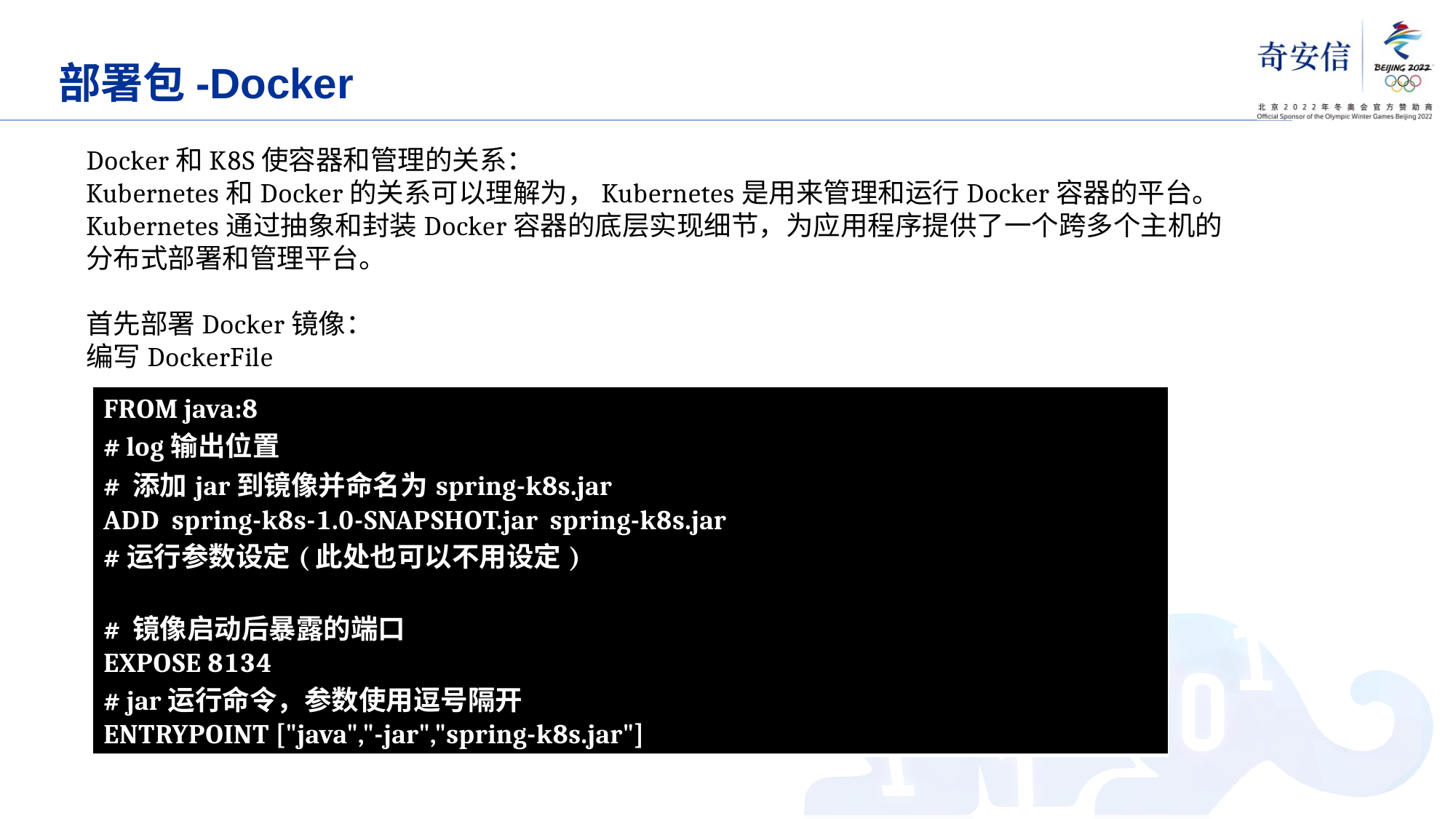

# 部署包-Docker
Docker和K8S使容器和管理的关系：
Kubernetes和Docker的关系可以理解为，Kubernetes是用来管理和运行Docker容器的平台。Kubernetes通过抽象和封装Docker容器的底层实现细节，为应用程序提供了一个跨多个主机的分布式部署和管理平台。
首先部署Docker镜像：
编写DockerFile
| FROM java:8 # log输出位置 # 添加jar到镜像并命名为spring-k8s.jar ADD spring-k8s-1.0-SNAPSHOT.jar spring-k8s.jar #运行参数设定(此处也可以不用设定) # 镜像启动后暴露的端口 EXPOSE 8134 # jar运行命令，参数使用逗号隔开 ENTRYPOINT ["java","-jar","spring-k8s.jar"] |
| --- |